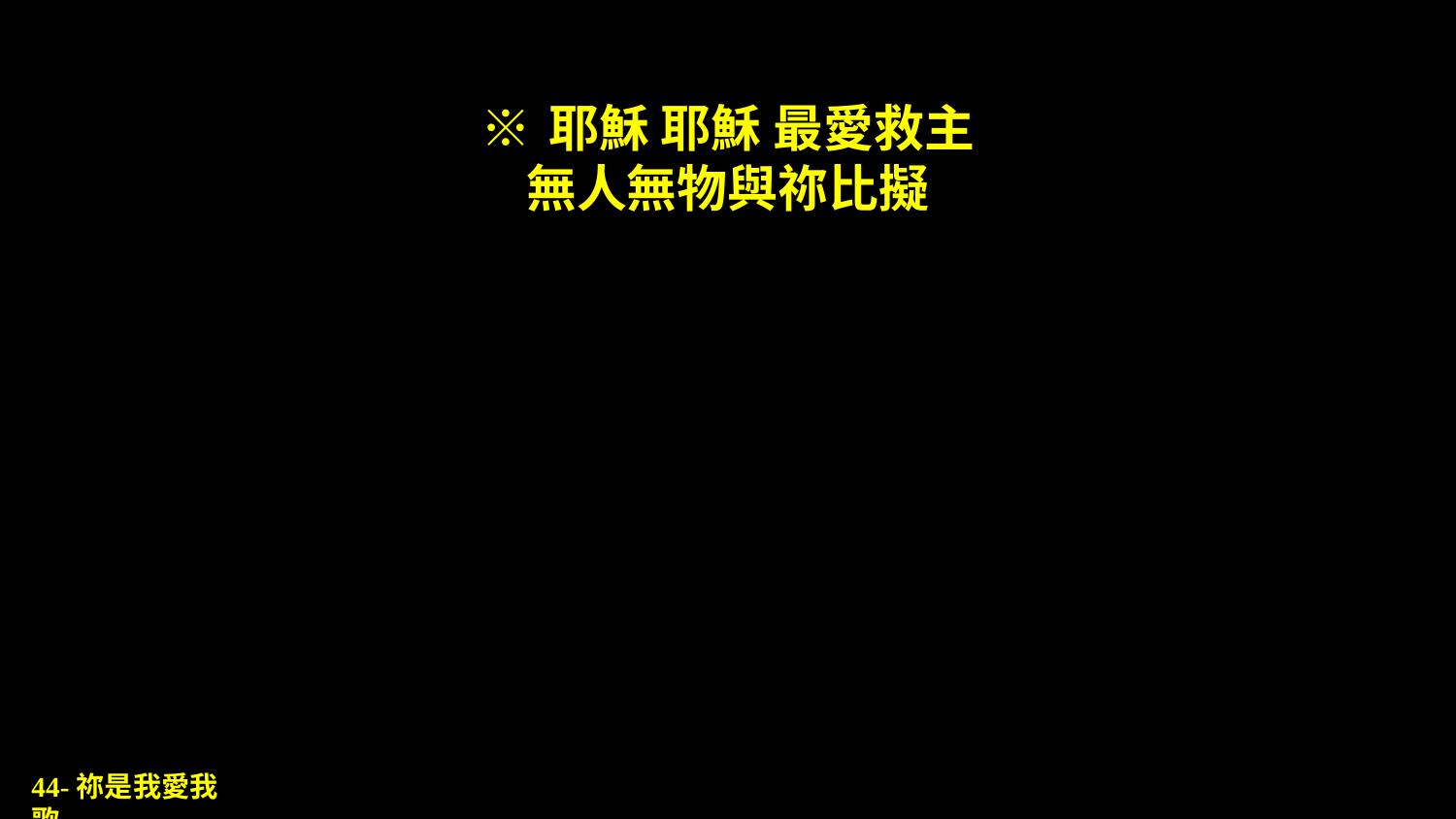

# ※ 耶穌 耶穌 最愛救主 無人無物與祢比擬
44-祢是我愛我歌